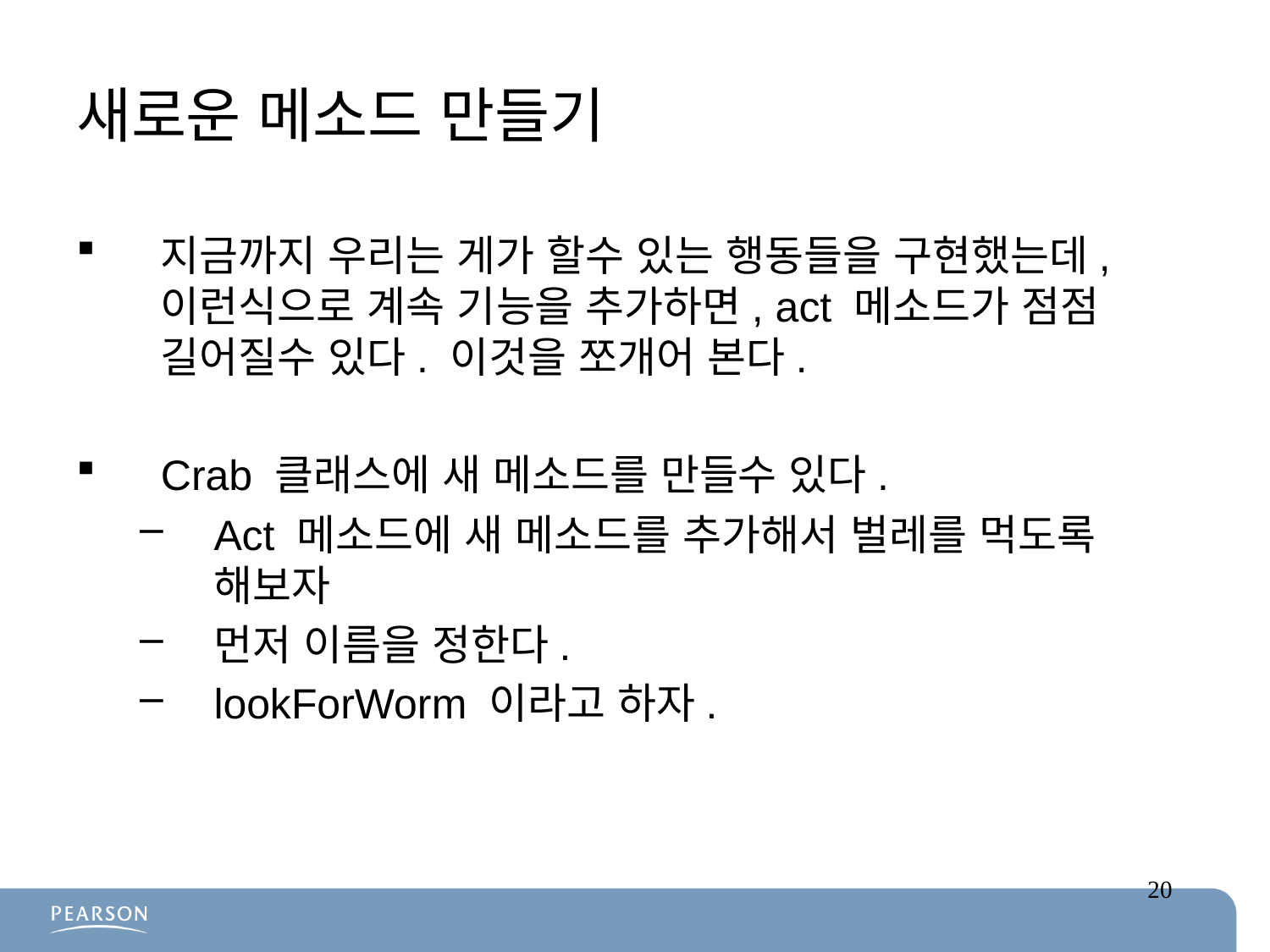

# 새로운 메소드 만들기
지금까지 우리는 게가 할수 있는 행동들을 구현했는데, 이런식으로 계속 기능을 추가하면, act 메소드가 점점 길어질수 있다. 이것을 쪼개어 본다.

Crab 클래스에 새 메소드를 만들수 있다.
Act 메소드에 새 메소드를 추가해서 벌레를 먹도록 해보자
먼저 이름을 정한다.
lookForWorm 이라고 하자.

20